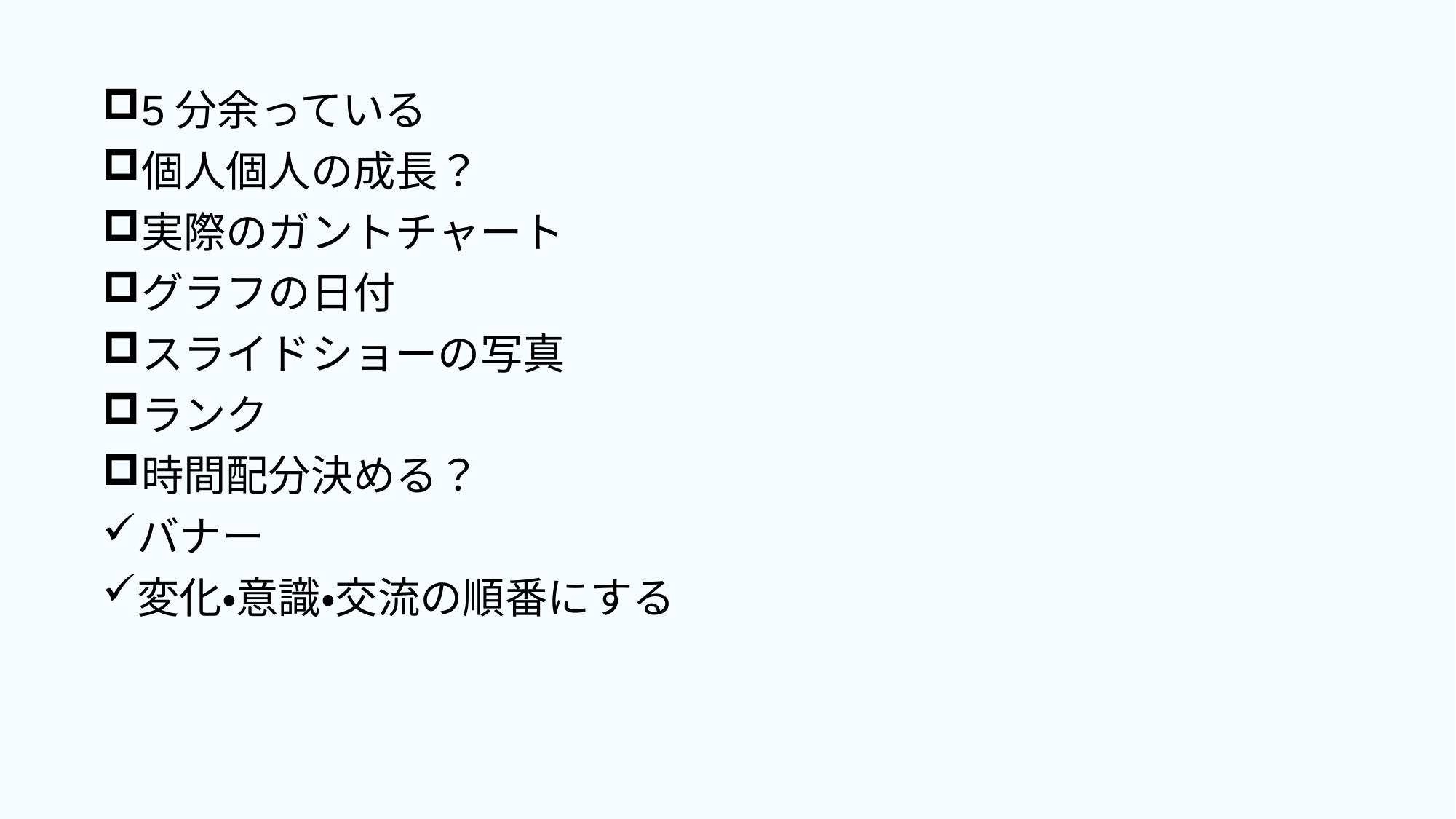

5分余っている
個人個人の成長？
実際のガントチャート
グラフの日付
スライドショーの写真
ランク
時間配分決める？
バナー
変化・意識・交流の順番にする